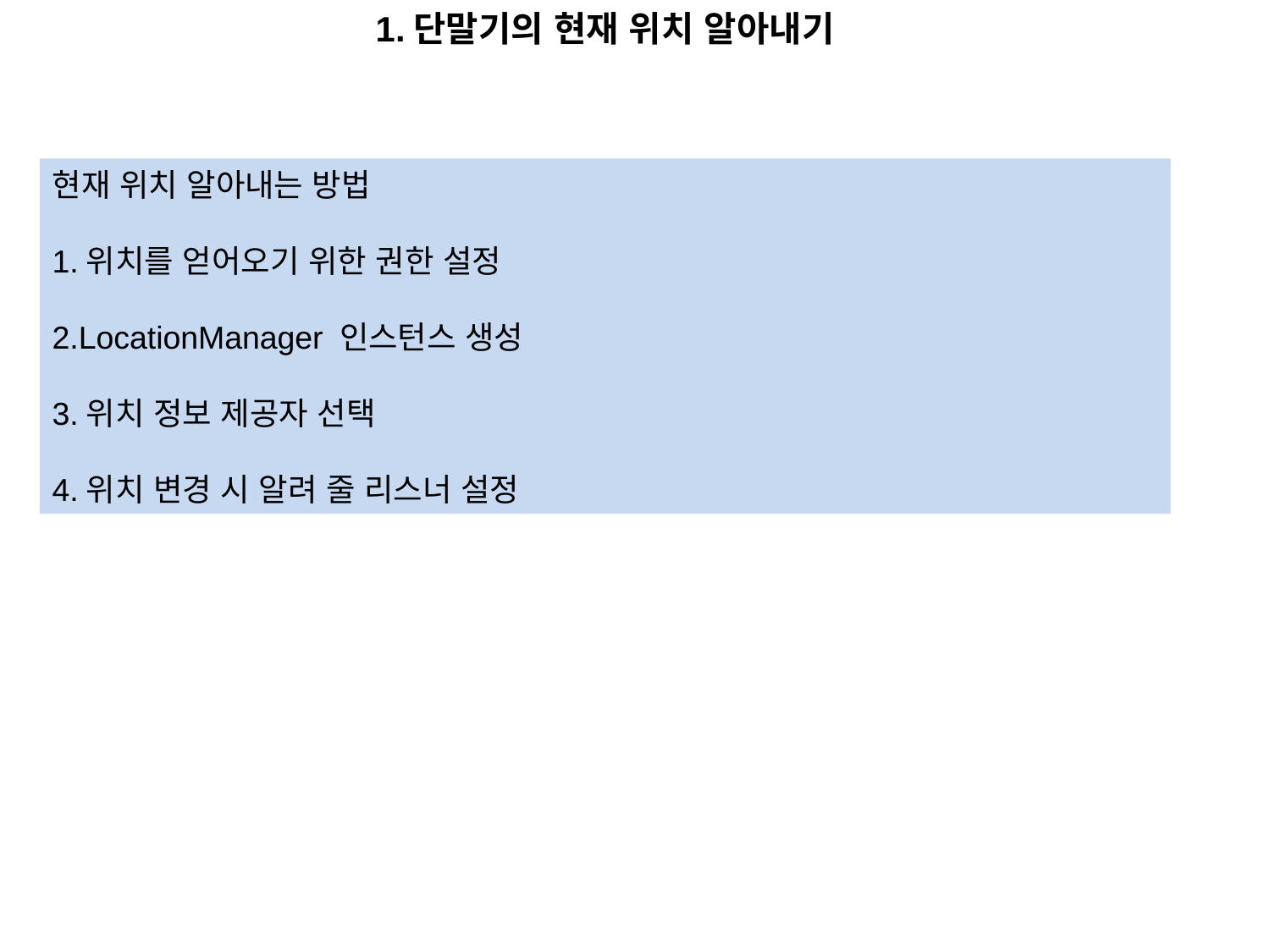

1.단말기의 현재 위치 알아내기
현재 위치 알아내는 방법

1.위치를 얻어오기 위한 권한 설정

2.LocationManager 인스턴스 생성

3.위치 정보 제공자 선택

4.위치 변경 시 알려 줄 리스너 설정